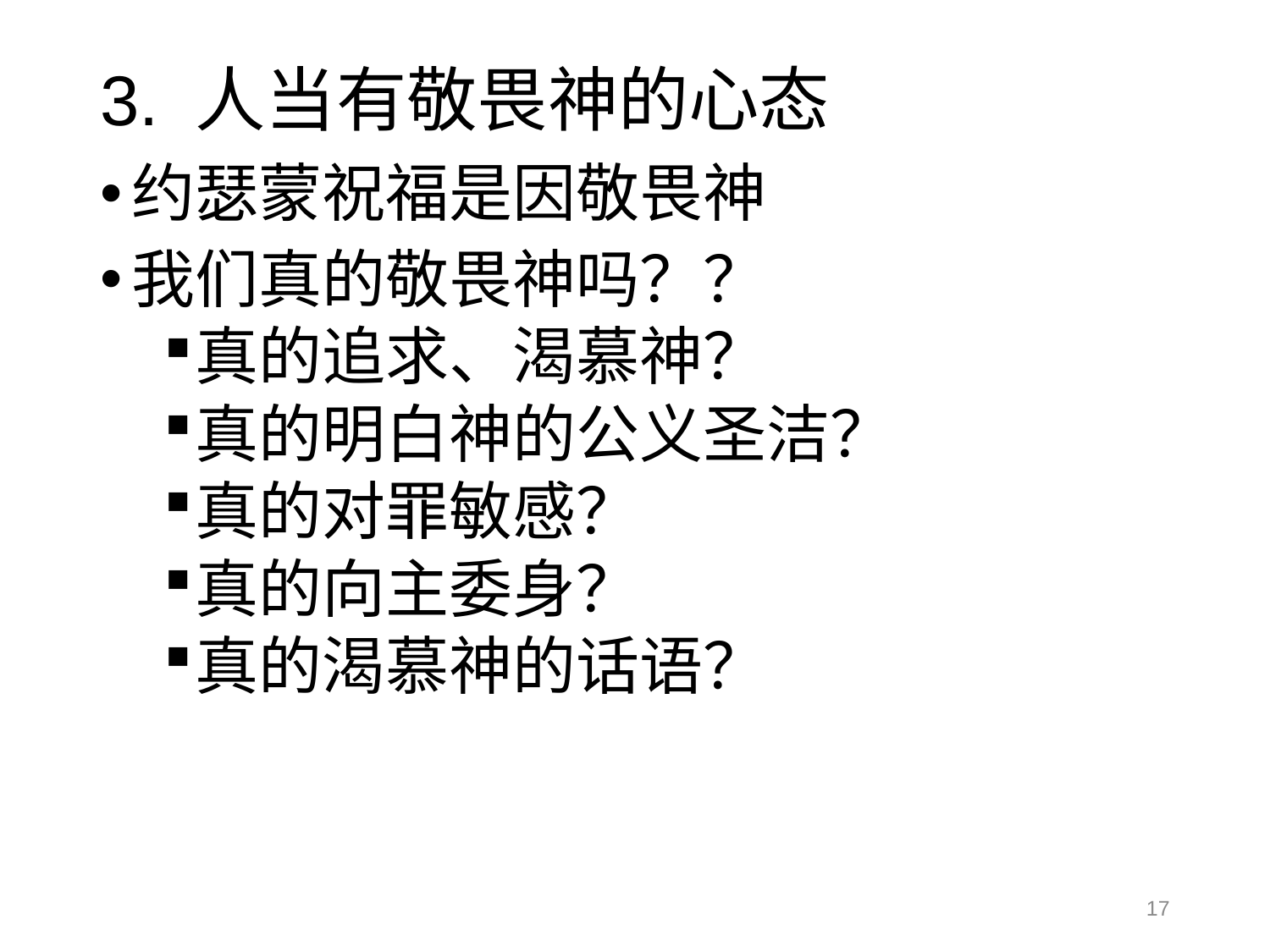

# 3. 人当有敬畏神的心态
约瑟蒙祝福是因敬畏神
我们真的敬畏神吗？？
真的追求、渴慕神？
真的明白神的公义圣洁？
真的对罪敏感？
真的向主委身？
真的渴慕神的话语？
17